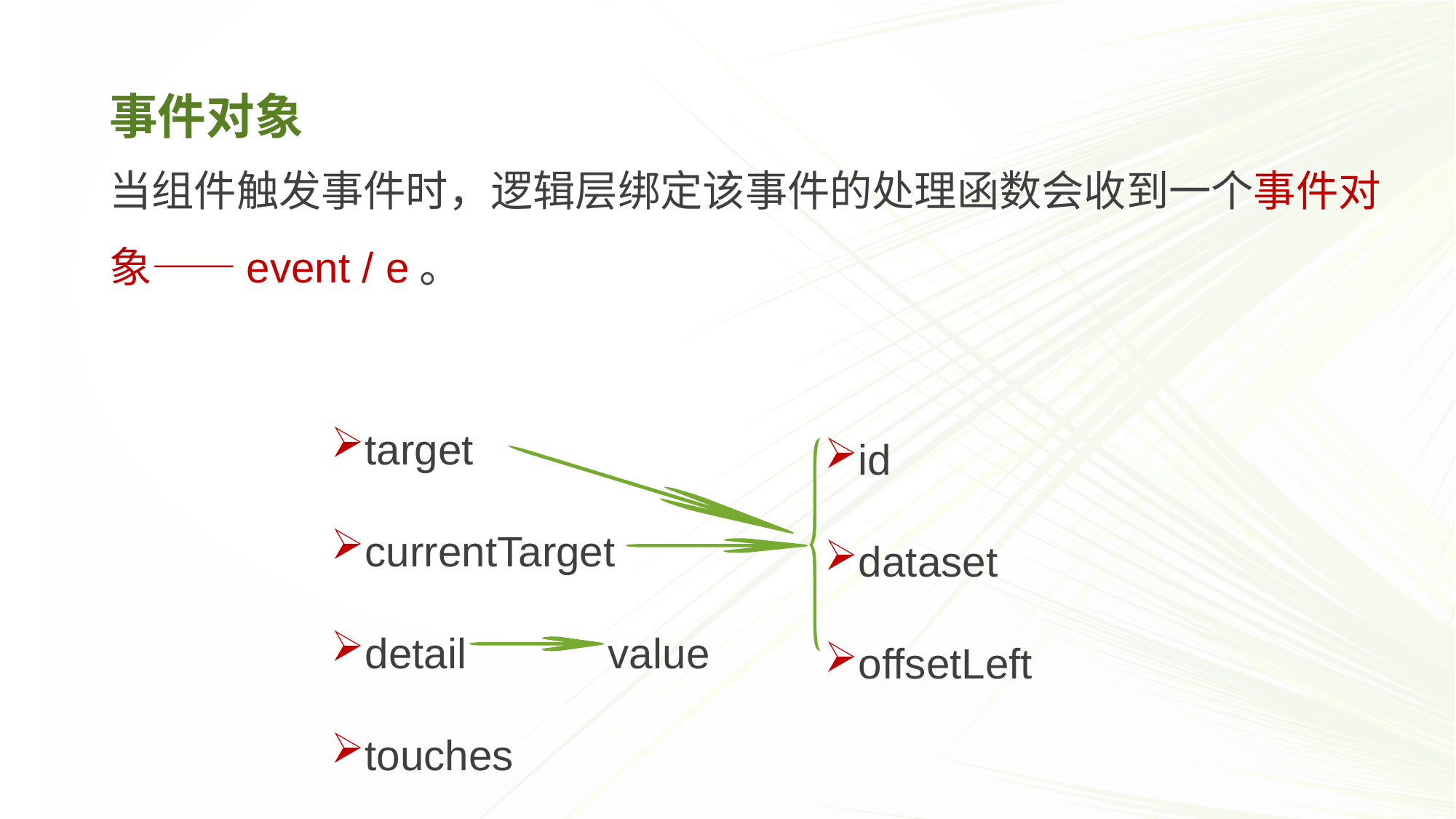

事件对象

当组件触发事件时，逻辑层绑定该事件的处理函数会收到一个事件对象——event / e。

id
dataset
offsetLeft
target
currentTarget
detail            value
touches